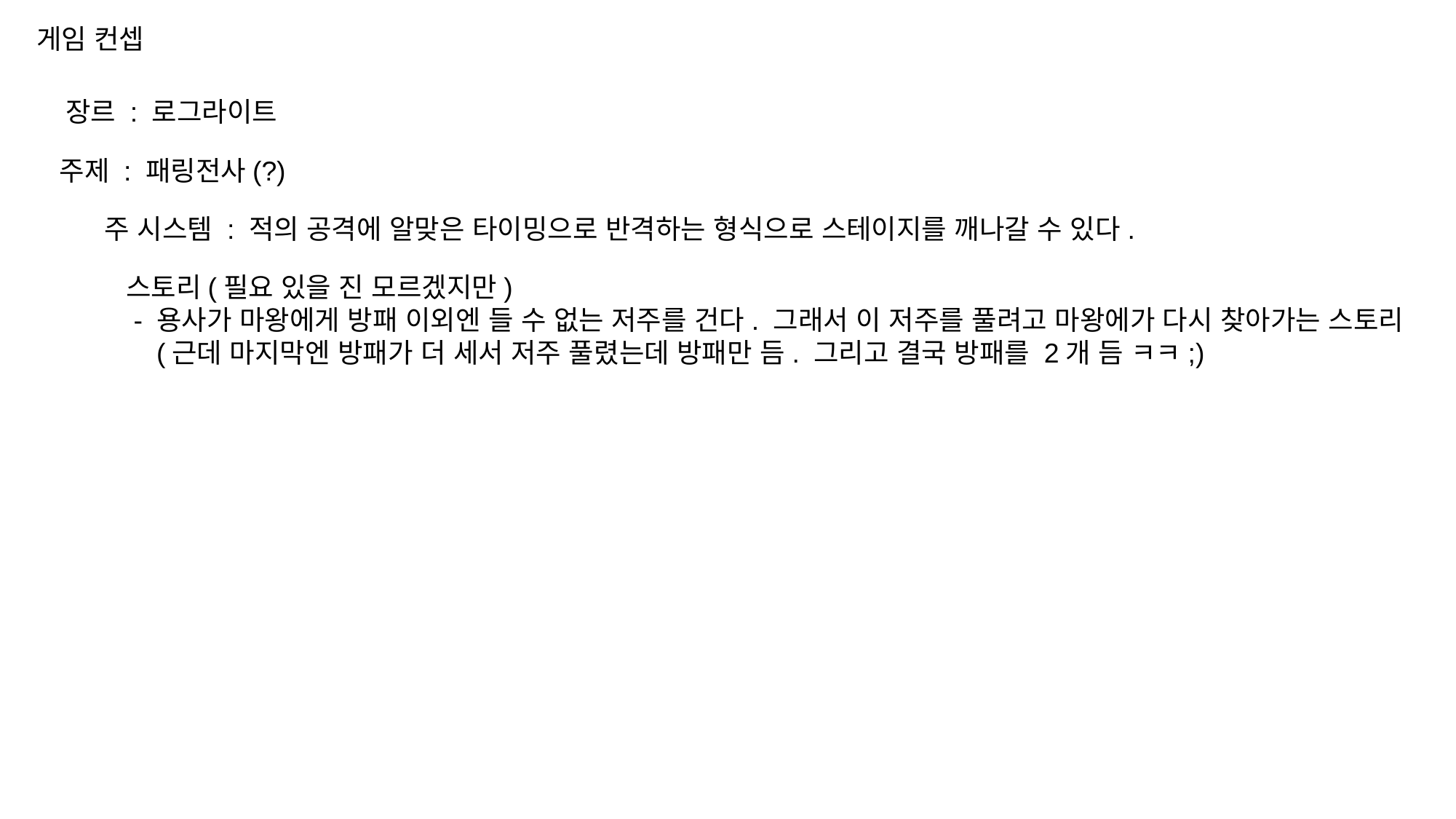

게임 컨셉
장르 : 로그라이트
주제 : 패링전사(?)
주 시스템 : 적의 공격에 알맞은 타이밍으로 반격하는 형식으로 스테이지를 깨나갈 수 있다.
스토리(필요 있을 진 모르겠지만)
 - 용사가 마왕에게 방패 이외엔 들 수 없는 저주를 건다. 그래서 이 저주를 풀려고 마왕에가 다시 찾아가는 스토리
    (근데 마지막엔 방패가 더 세서 저주 풀렸는데 방패만 듬. 그리고 결국 방패를 2개 듬 ㅋㅋ;)